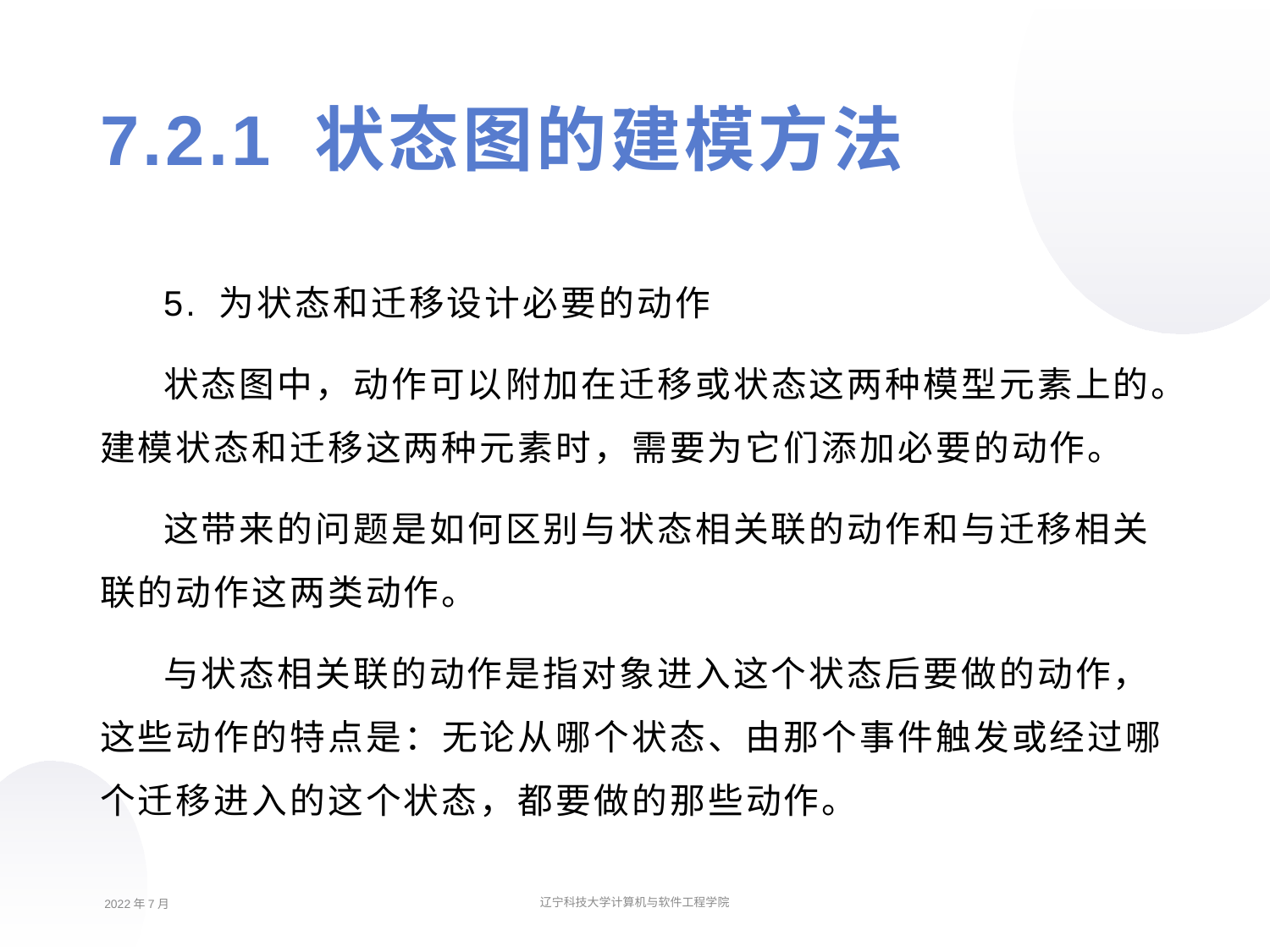

7.2.1 状态图的建模方法
5. 为状态和迁移设计必要的动作
状态图中，动作可以附加在迁移或状态这两种模型元素上的。建模状态和迁移这两种元素时，需要为它们添加必要的动作。
这带来的问题是如何区别与状态相关联的动作和与迁移相关联的动作这两类动作。
与状态相关联的动作是指对象进入这个状态后要做的动作，这些动作的特点是：无论从哪个状态、由那个事件触发或经过哪个迁移进入的这个状态，都要做的那些动作。

2022年7月
辽宁科技大学计算机与软件工程学院
39